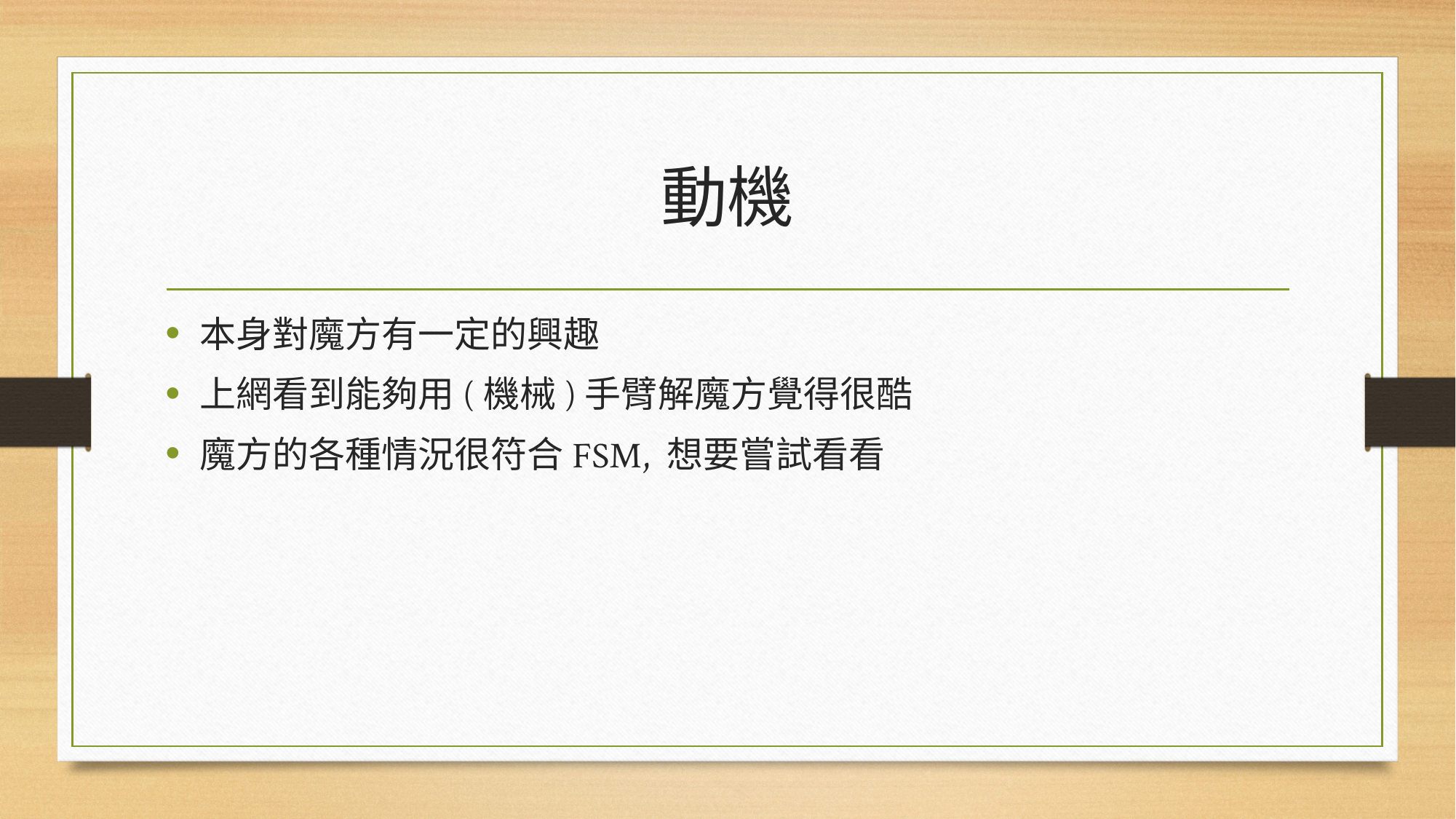

# 動機
本身對魔方有一定的興趣
上網看到能夠用(機械)手臂解魔方覺得很酷
魔方的各種情況很符合FSM, 想要嘗試看看